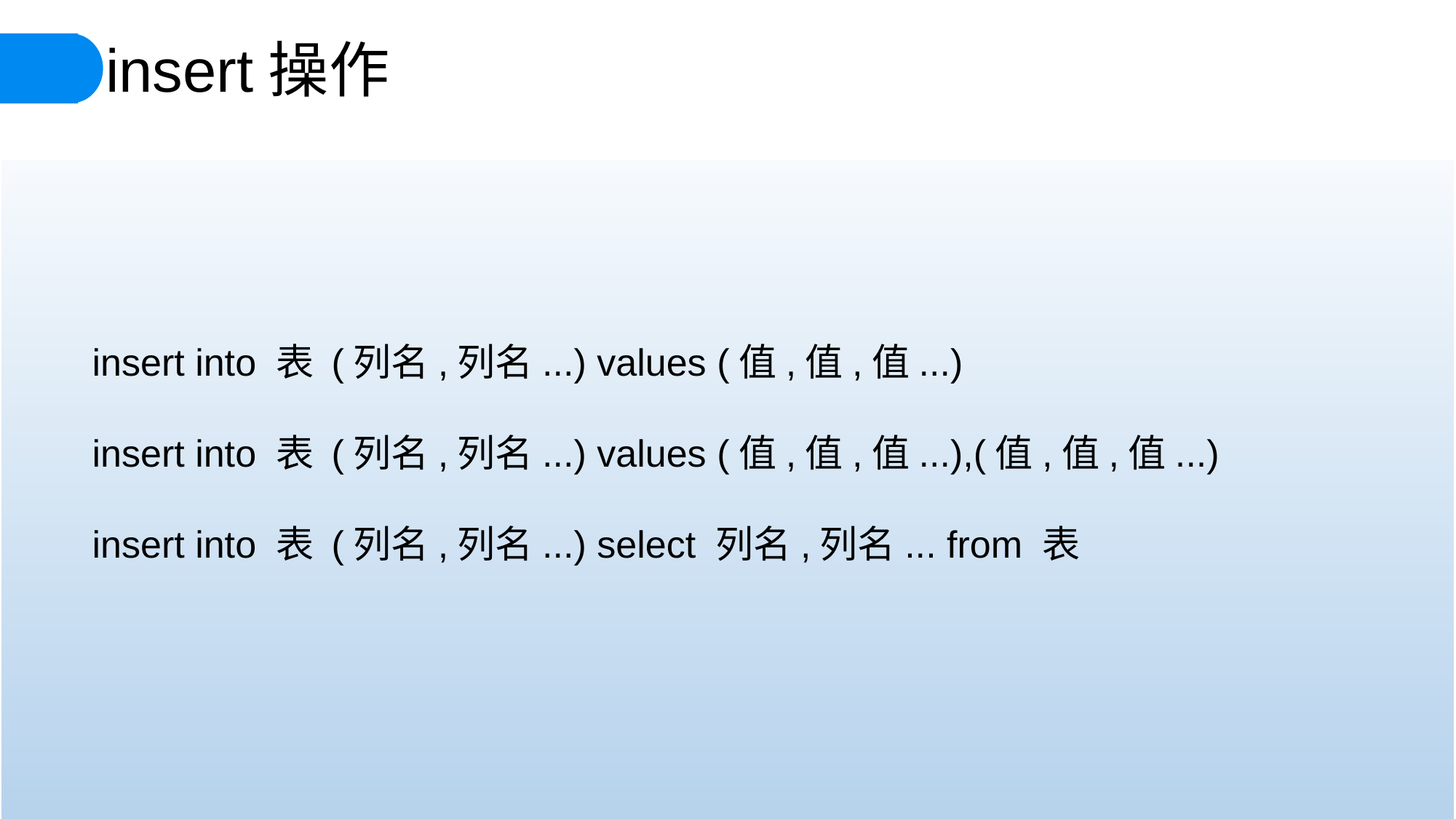

insert操作

insert into 表 (列名,列名...) values (值,值,值...)

insert into 表 (列名,列名...) values (值,值,值...),(值,值,值...)

insert into 表 (列名,列名...) select 列名,列名... from 表